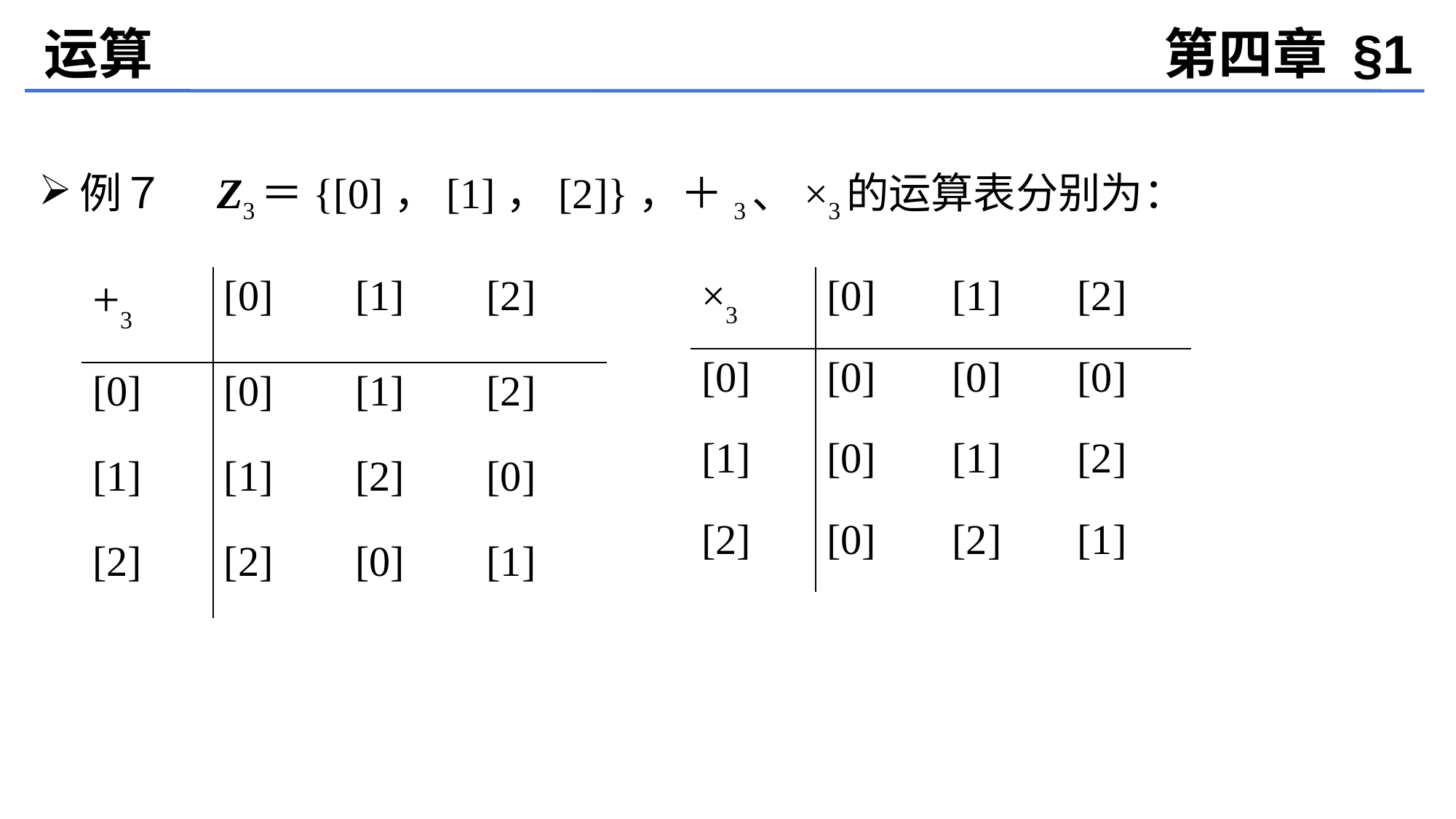

运算
第四章 §1
例７　Z3＝{[0]，[1]，[2]}，＋3、×3的运算表分别为：

| +3 | [0] | [1] | [2] |
| --- | --- | --- | --- |
| [0] | [0] | [1] | [2] |
| [1] | [1] | [2] | [0] |
| [2] | [2] | [0] | [1] |
| ×3 | [0] | [1] | [2] |
| --- | --- | --- | --- |
| [0] | [0] | [0] | [0] |
| [1] | [0] | [1] | [2] |
| [2] | [0] | [2] | [1] |